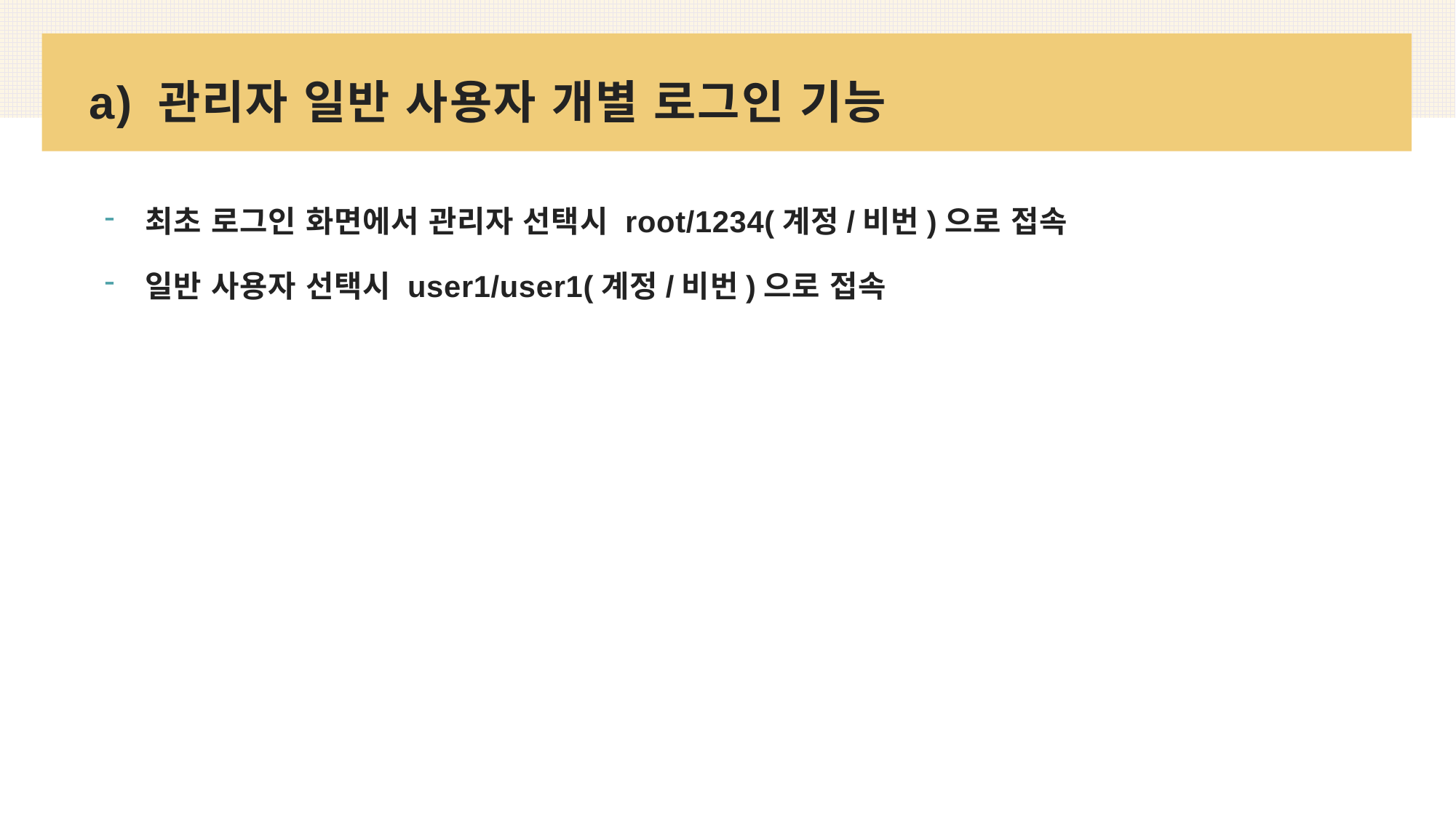

# a) 관리자 일반 사용자 개별 로그인 기능
최초 로그인 화면에서 관리자 선택시 root/1234(계정/비번)으로 접속
일반 사용자 선택시 user1/user1(계정/비번)으로 접속